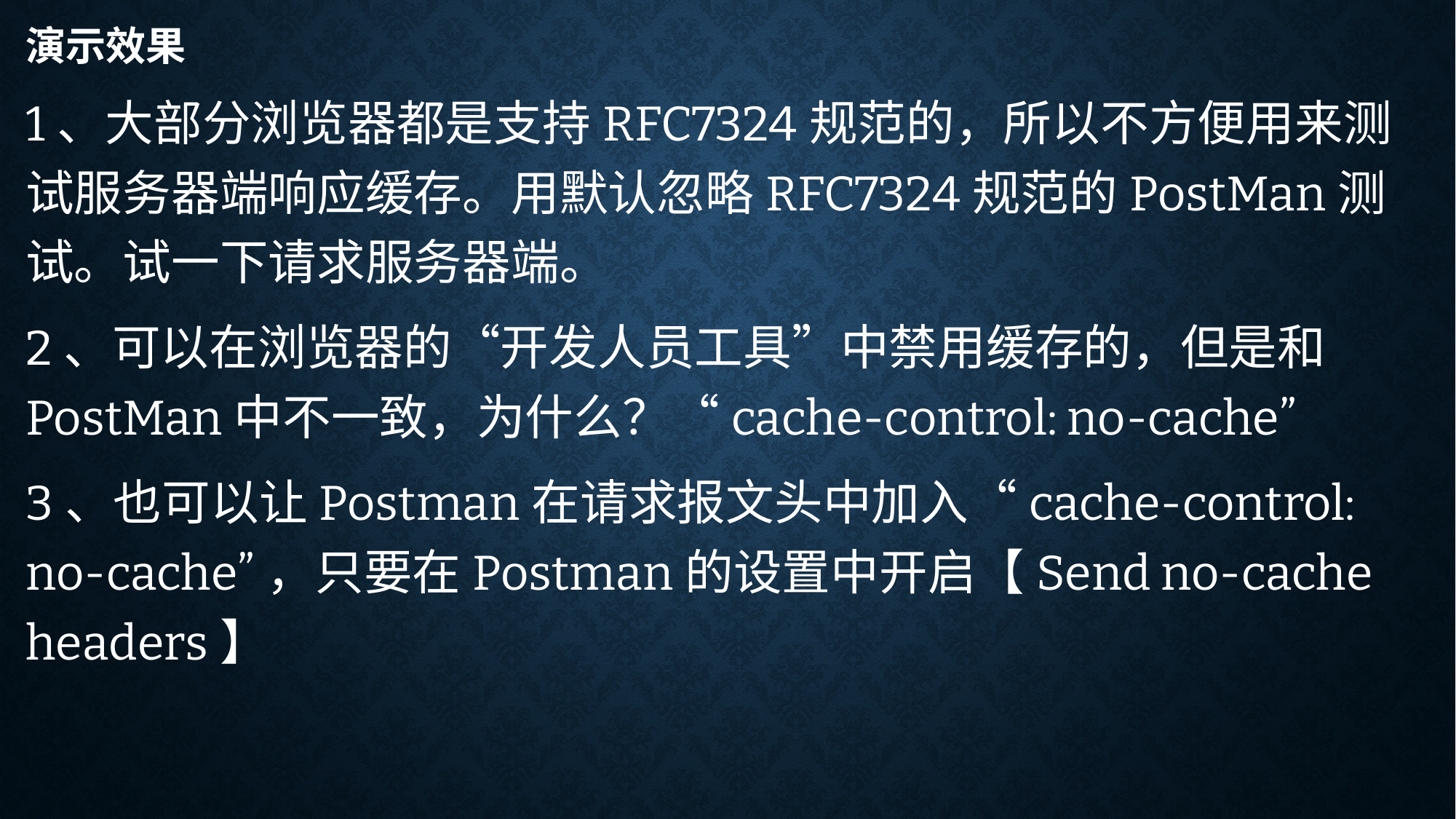

# 演示效果
1、大部分浏览器都是支持RFC7324规范的，所以不方便用来测试服务器端响应缓存。用默认忽略RFC7324规范的PostMan测试。试一下请求服务器端。
2、可以在浏览器的“开发人员工具”中禁用缓存的，但是和PostMan中不一致，为什么？“cache-control: no-cache”
3、也可以让Postman在请求报文头中加入“cache-control: no-cache”，只要在Postman的设置中开启【Send no-cache headers】